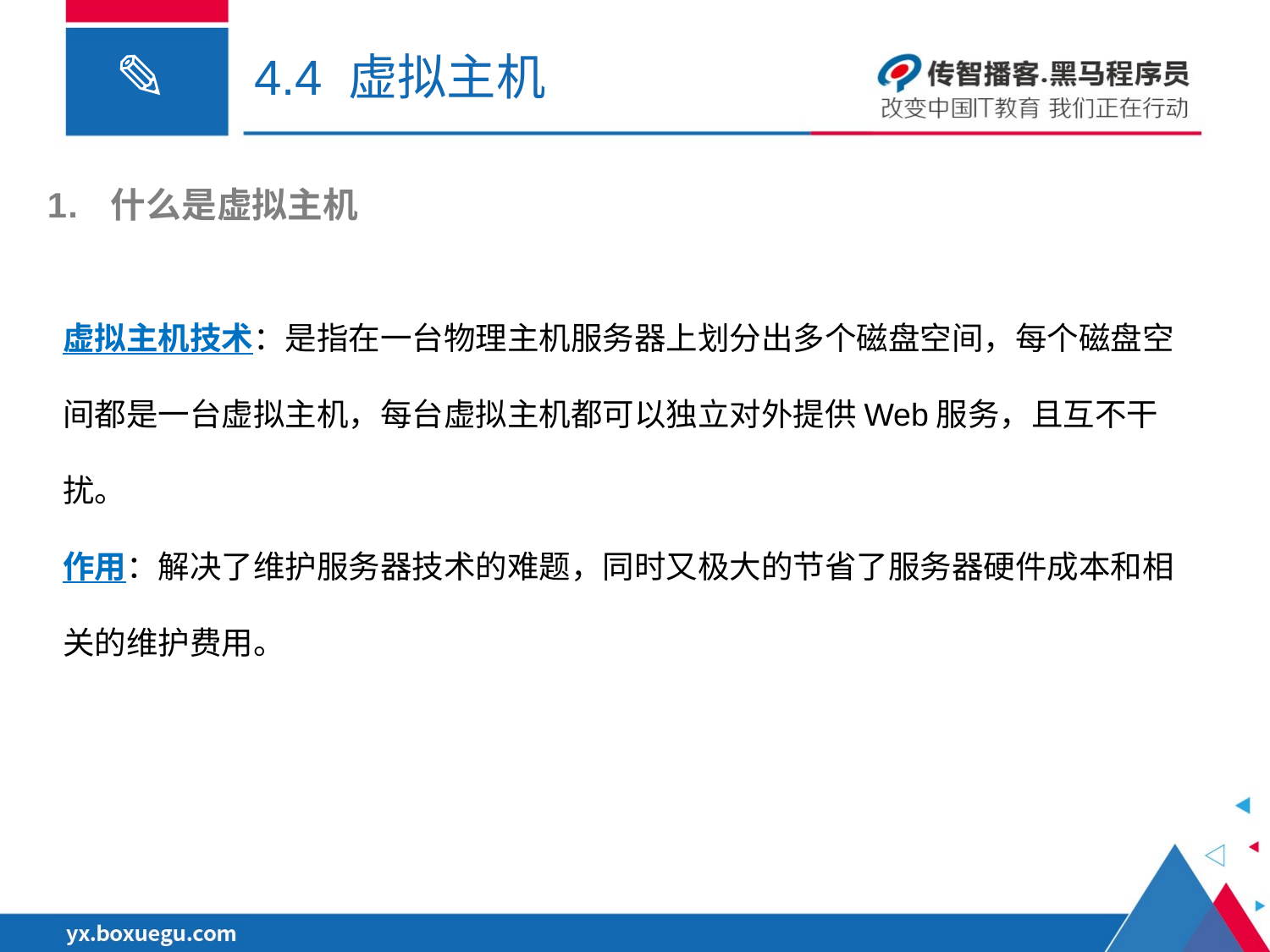

# 4.4 虚拟主机
什么是虚拟主机
虚拟主机技术：是指在一台物理主机服务器上划分出多个磁盘空间，每个磁盘空间都是一台虚拟主机，每台虚拟主机都可以独立对外提供Web服务，且互不干扰。
作用：解决了维护服务器技术的难题，同时又极大的节省了服务器硬件成本和相关的维护费用。